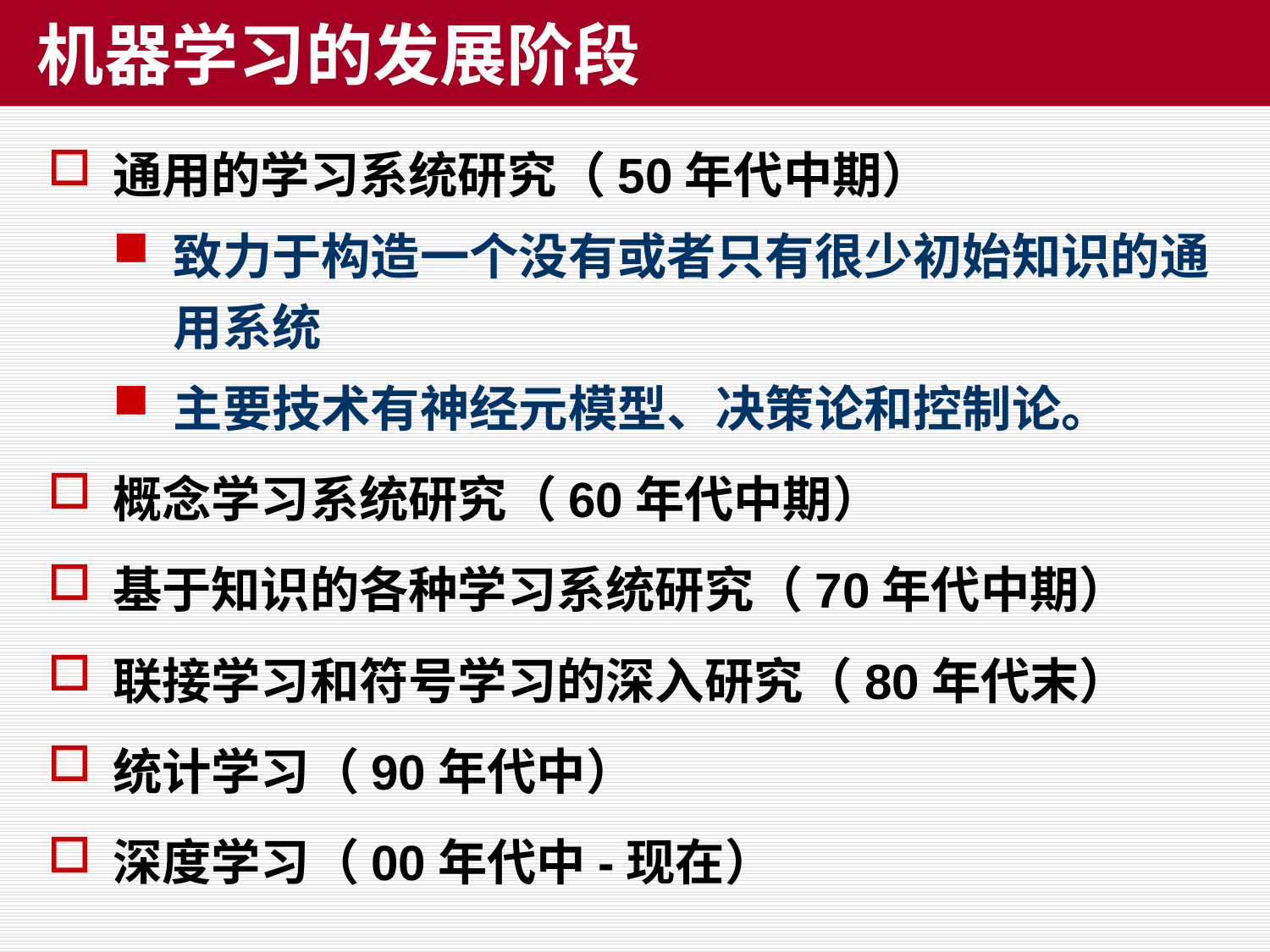

# 机器学习的发展阶段

通用的学习系统研究（50年代中期）
致力于构造一个没有或者只有很少初始知识的通用系统
主要技术有神经元模型、决策论和控制论。
概念学习系统研究（60年代中期）
基于知识的各种学习系统研究（70年代中期）
联接学习和符号学习的深入研究（80年代末）
统计学习（90年代中）
深度学习（00年代中-现在）